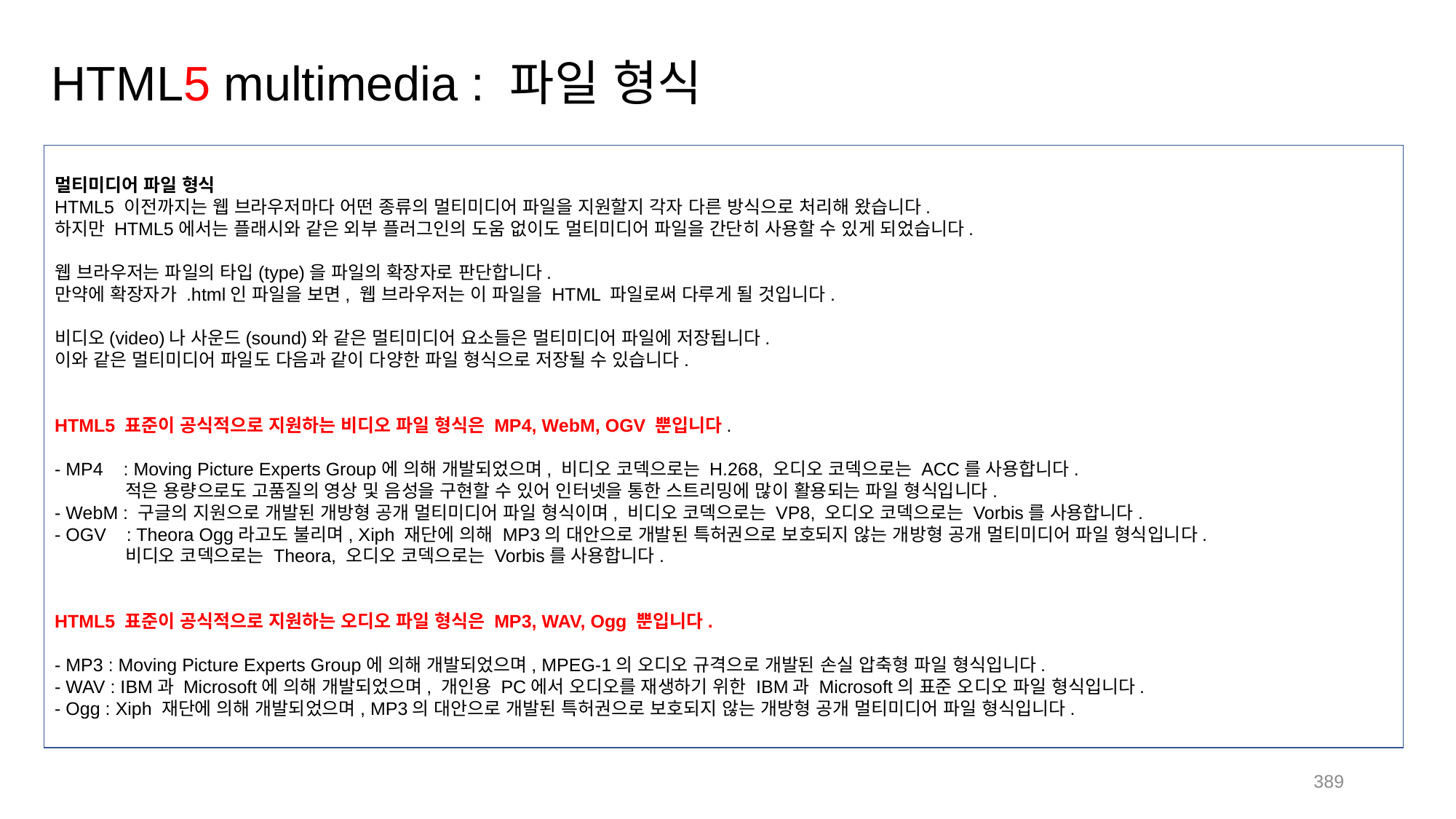

# HTML5 multimedia : 파일 형식
멀티미디어 파일 형식
HTML5 이전까지는 웹 브라우저마다 어떤 종류의 멀티미디어 파일을 지원할지 각자 다른 방식으로 처리해 왔습니다.
하지만 HTML5에서는 플래시와 같은 외부 플러그인의 도움 없이도 멀티미디어 파일을 간단히 사용할 수 있게 되었습니다.

웹 브라우저는 파일의 타입(type)을 파일의 확장자로 판단합니다.
만약에 확장자가 .html인 파일을 보면, 웹 브라우저는 이 파일을 HTML 파일로써 다루게 될 것입니다.

비디오(video)나 사운드(sound)와 같은 멀티미디어 요소들은 멀티미디어 파일에 저장됩니다.
이와 같은 멀티미디어 파일도 다음과 같이 다양한 파일 형식으로 저장될 수 있습니다.

HTML5 표준이 공식적으로 지원하는 비디오 파일 형식은 MP4, WebM, OGV 뿐입니다.

- MP4    : Moving Picture Experts Group에 의해 개발되었으며, 비디오 코덱으로는 H.268, 오디오 코덱으로는 ACC를 사용합니다.
             적은 용량으로도 고품질의 영상 및 음성을 구현할 수 있어 인터넷을 통한 스트리밍에 많이 활용되는 파일 형식입니다.
- WebM : 구글의 지원으로 개발된 개방형 공개 멀티미디어 파일 형식이며, 비디오 코덱으로는 VP8, 오디오 코덱으로는 Vorbis를 사용합니다.
- OGV    : Theora Ogg라고도 불리며, Xiph 재단에 의해 MP3의 대안으로 개발된 특허권으로 보호되지 않는 개방형 공개 멀티미디어 파일 형식입니다.
             비디오 코덱으로는 Theora, 오디오 코덱으로는 Vorbis를 사용합니다.

HTML5 표준이 공식적으로 지원하는 오디오 파일 형식은 MP3, WAV, Ogg 뿐입니다.

- MP3 : Moving Picture Experts Group에 의해 개발되었으며, MPEG-1의 오디오 규격으로 개발된 손실 압축형 파일 형식입니다.
- WAV : IBM과 Microsoft에 의해 개발되었으며, 개인용 PC에서 오디오를 재생하기 위한 IBM과 Microsoft의 표준 오디오 파일 형식입니다.
- Ogg : Xiph 재단에 의해 개발되었으며, MP3의 대안으로 개발된 특허권으로 보호되지 않는 개방형 공개 멀티미디어 파일 형식입니다.
389